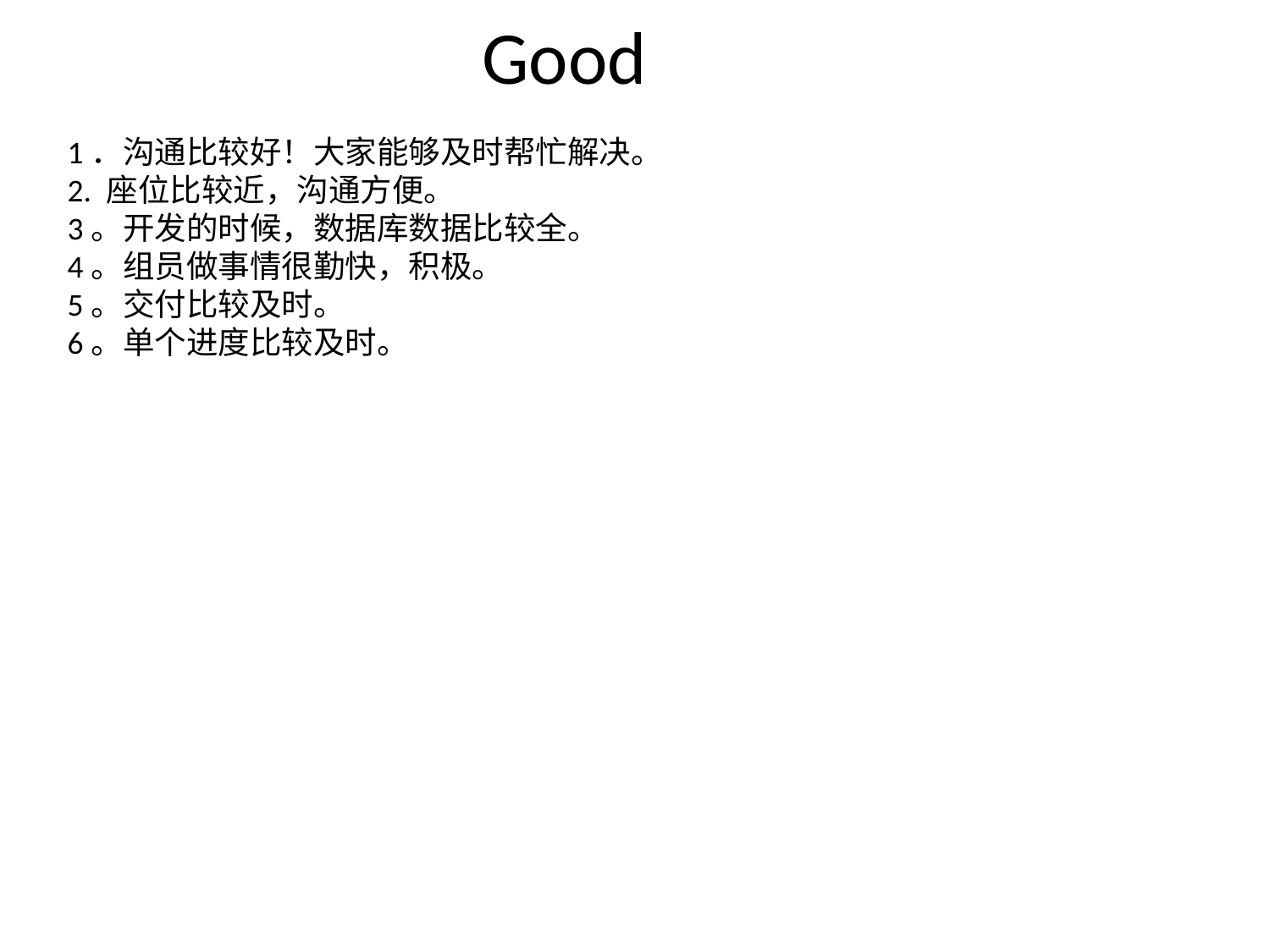

# Good
1．沟通比较好！大家能够及时帮忙解决。
2. 座位比较近，沟通方便。
3。开发的时候，数据库数据比较全。
4。组员做事情很勤快，积极。
5。交付比较及时。
6。单个进度比较及时。